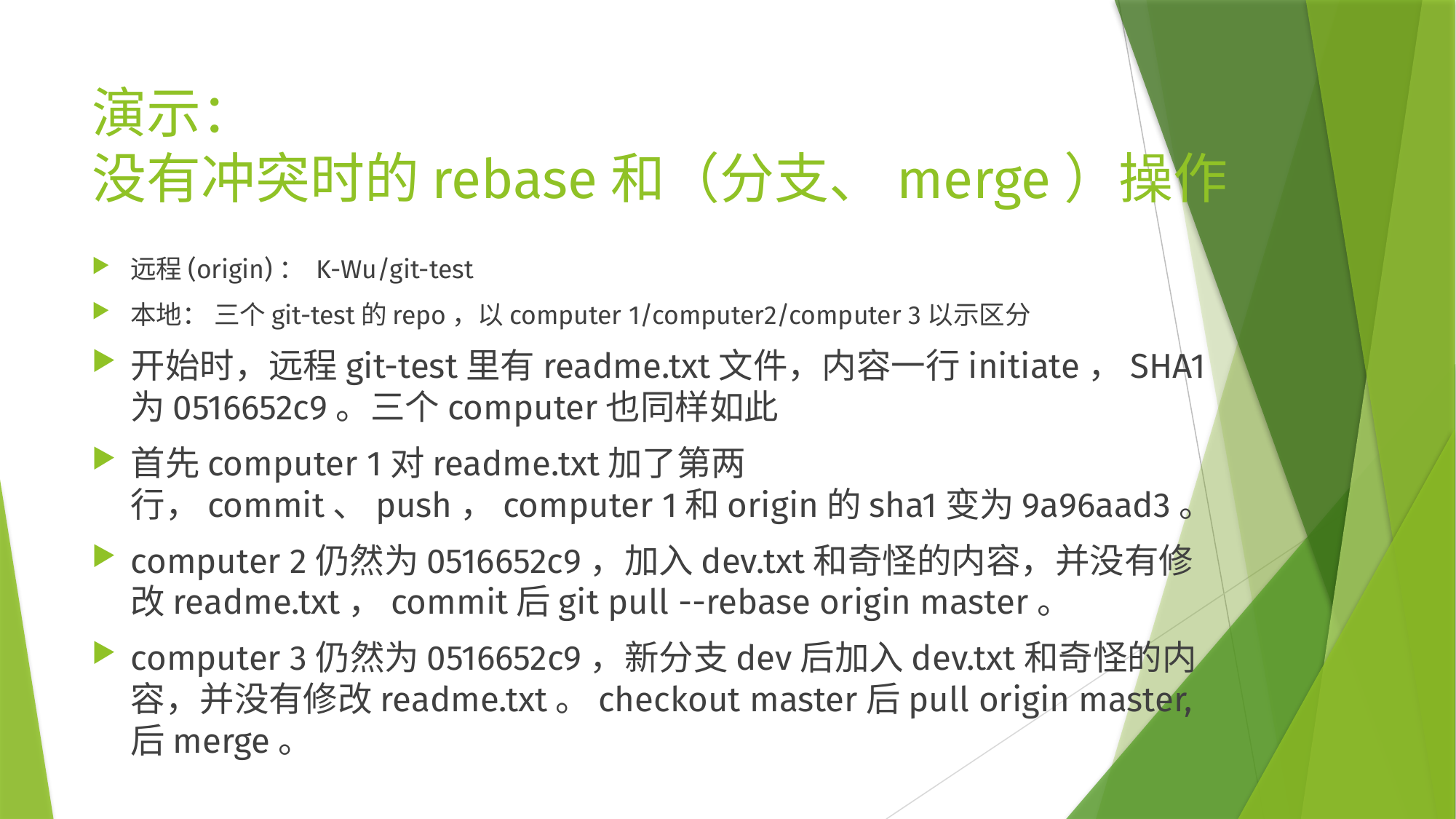

# 演示： 没有冲突时的rebase和（分支、merge）操作
远程(origin)： K-Wu/git-test
本地： 三个git-test的repo，以computer 1/computer2/computer 3以示区分
开始时，远程git-test里有readme.txt文件，内容一行initiate，SHA1为0516652c9。三个computer也同样如此
首先computer 1对readme.txt加了第两行，commit、push，computer 1和origin的sha1变为9a96aad3。
computer 2仍然为0516652c9，加入dev.txt和奇怪的内容，并没有修改readme.txt，commit后git pull --rebase origin master。
computer 3仍然为0516652c9，新分支dev后加入dev.txt和奇怪的内容，并没有修改readme.txt。checkout master后pull origin master,后merge。